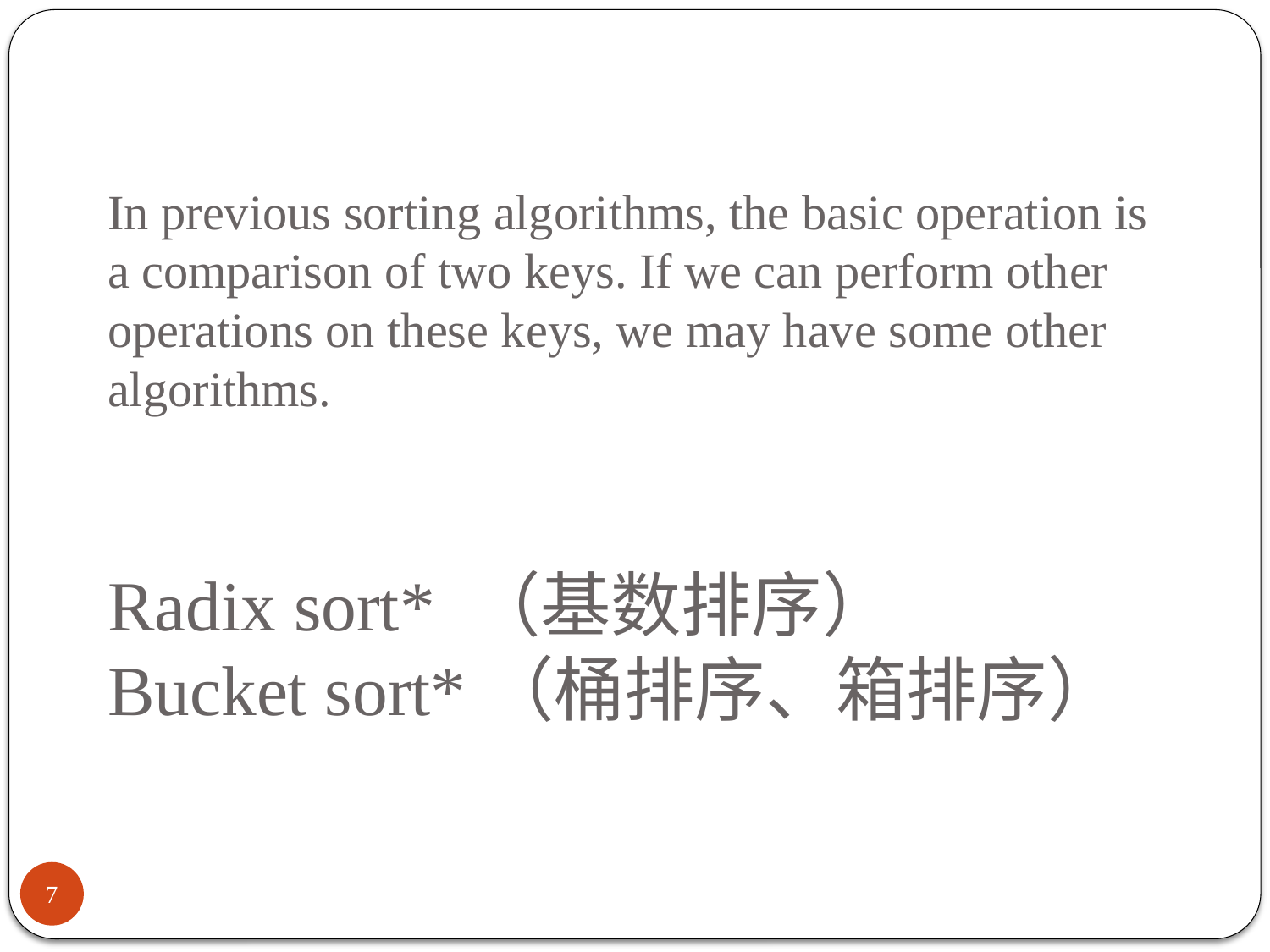

# In previous sorting algorithms, the basic operation is a comparison of two keys. If we can perform other operations on these keys, we may have some other algorithms. Radix sort* （基数排序） Bucket sort*（桶排序、箱排序）
7